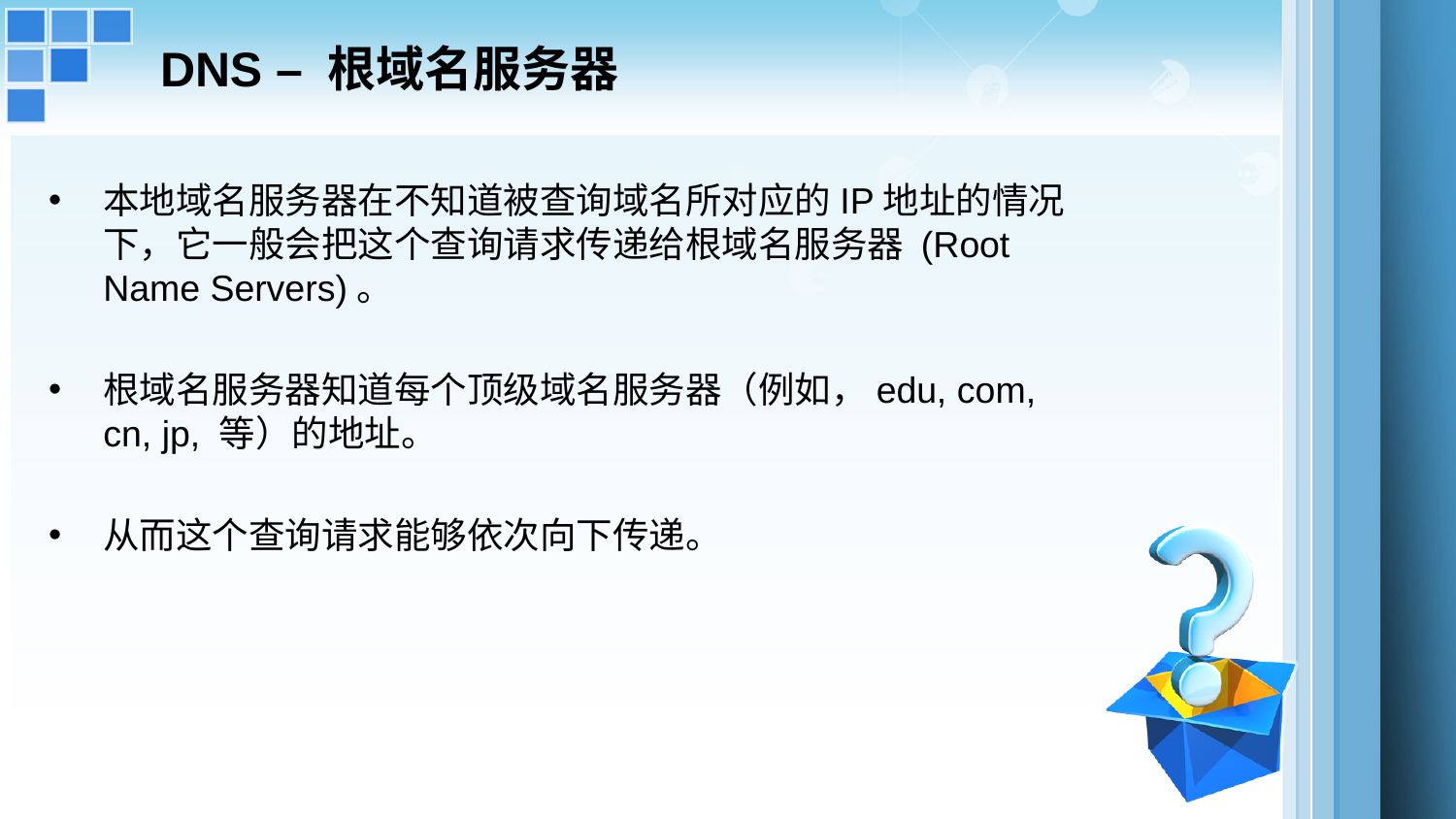

# DNS – 根域名服务器
本地域名服务器在不知道被查询域名所对应的IP地址的情况下，它一般会把这个查询请求传递给根域名服务器 (Root Name Servers)。

根域名服务器知道每个顶级域名服务器（例如，edu, com, cn, jp, 等）的地址。

从而这个查询请求能够依次向下传递。